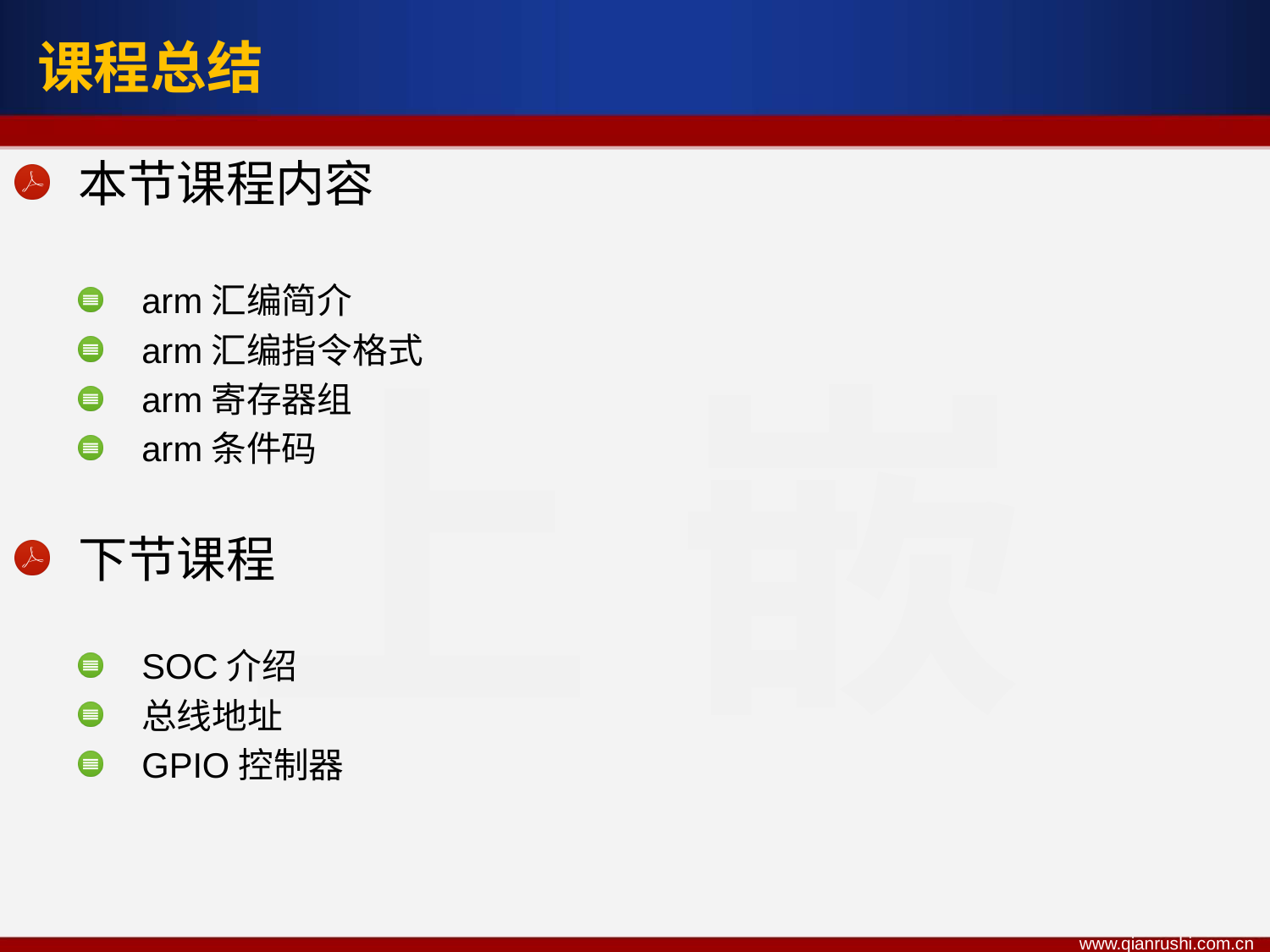

课程总结
本节课程内容

arm汇编简介
arm汇编指令格式
arm寄存器组
arm条件码

下节课程

SOC介绍
总线地址
GPIO控制器